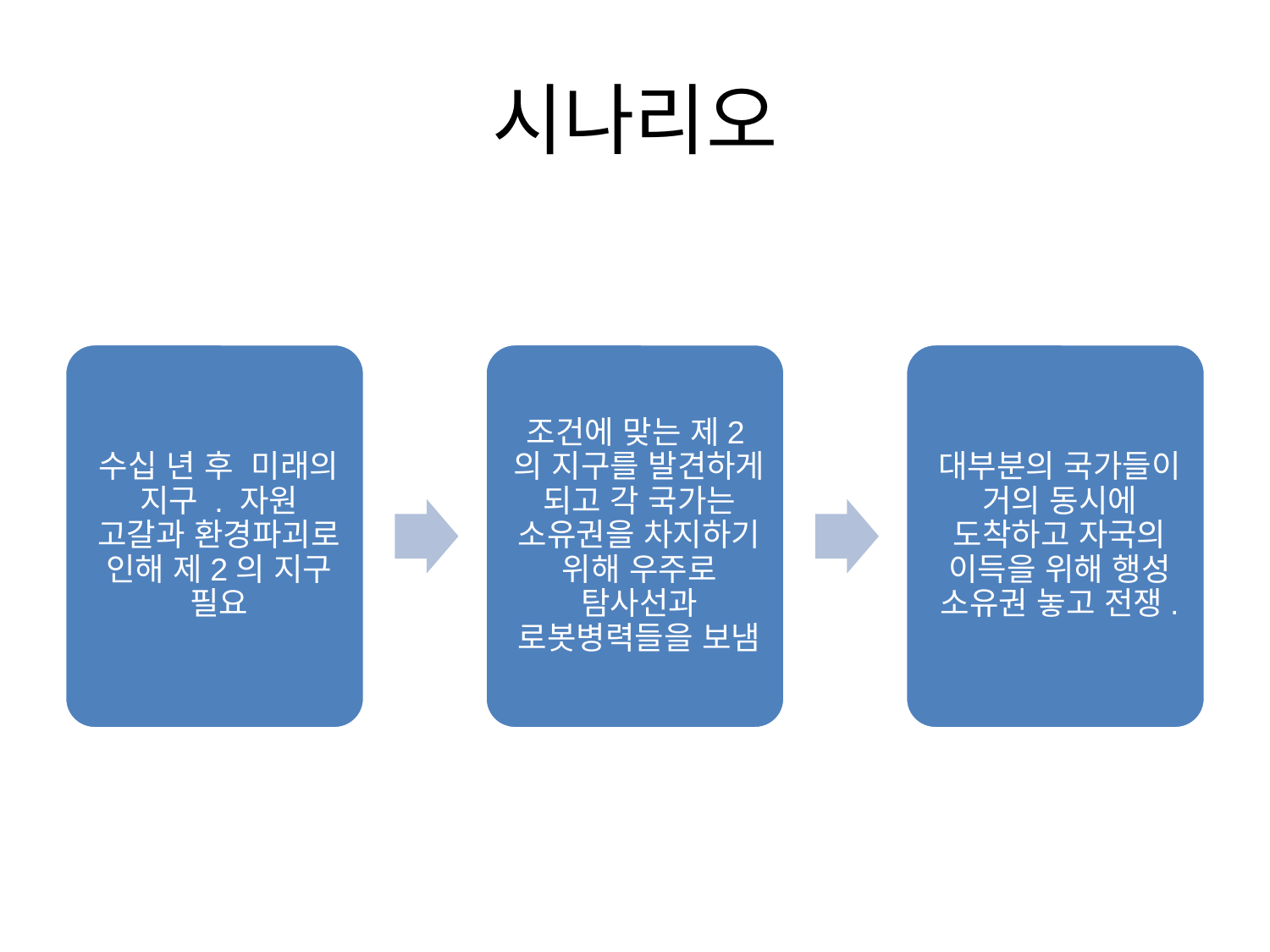

# 시나리오
수십 년 후  미래의 지구 . 자원 고갈과 환경파괴로 인해 제2의 지구 필요

조건에 맞는 제2의 지구를 발견하게 되고 각 국가는 소유권을 차지하기 위해 우주로 탐사선과 로봇병력들을 보냄

대부분의 국가들이 거의 동시에 도착하고 자국의 이득을 위해 행성 소유권 놓고 전쟁.